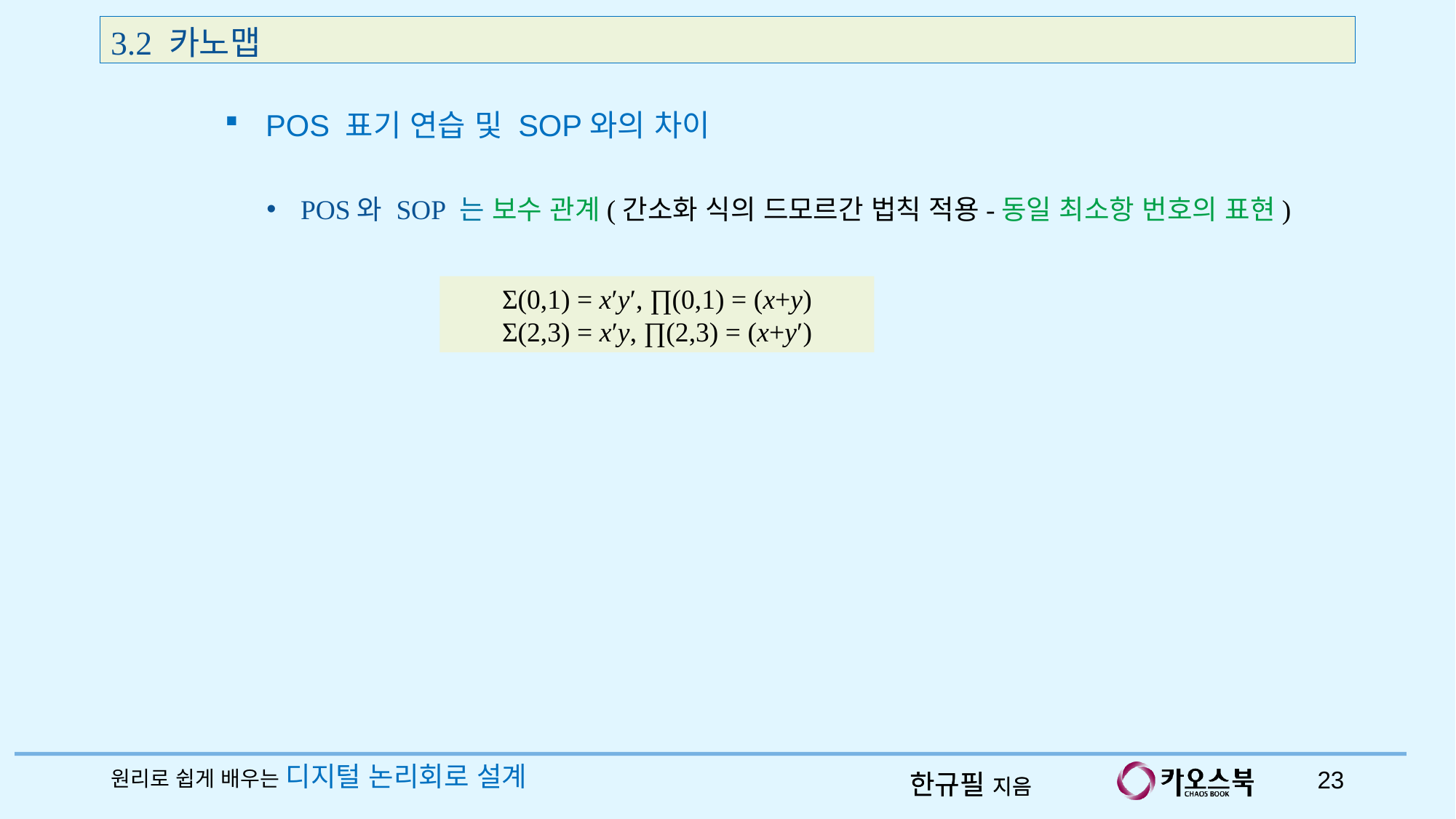

3.2 카노맵
POS 표기 연습 및 SOP와의 차이
POS와 SOP 는 보수 관계(간소화 식의 드모르간 법칙 적용-동일 최소항 번호의 표현)
Σ(0,1) = x′y′, ∏(0,1) = (x+y)
Σ(2,3) = x′y, ∏(2,3) = (x+y′)
원리로 쉽게 배우는 디지털 논리회로 설계
23